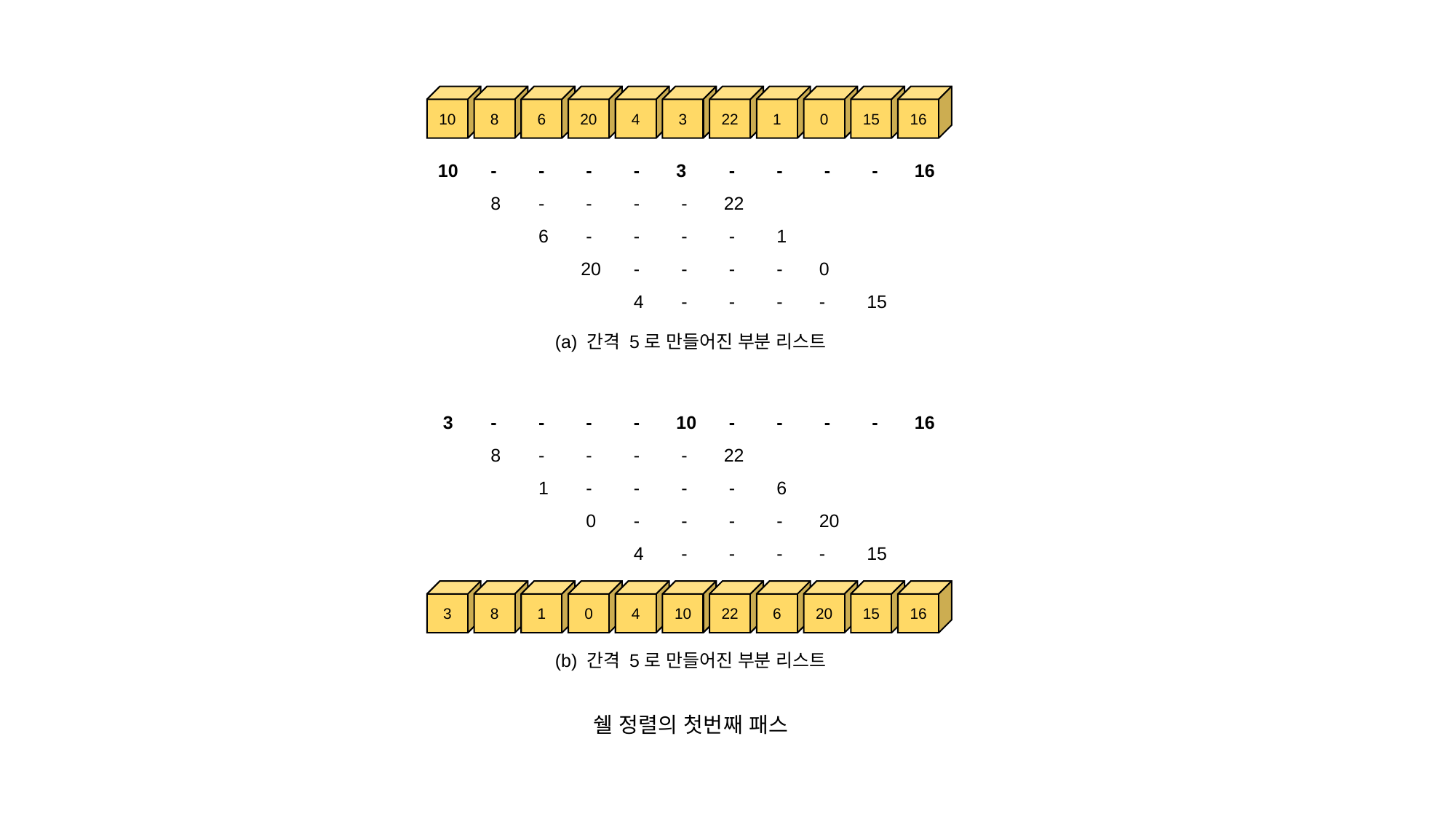

10
8
6
20
4
3
22
1
0
15
16
| 10 | - | - | - | - | 3 | - | - | - | - | 16 |
| --- | --- | --- | --- | --- | --- | --- | --- | --- | --- | --- |
|  | 8 | - | - | - | - | 22 |  |  |  |  |
|  |  | 6 | - | - | - | - | 1 |  |  |  |
|  |  |  | 20 | - | - | - | - | 0 |  |  |
|  |  |  |  | 4 | - | - | - | - | 15 |  |
(a) 간격 5로 만들어진 부분 리스트
| 3 | - | - | - | - | 10 | - | - | - | - | 16 |
| --- | --- | --- | --- | --- | --- | --- | --- | --- | --- | --- |
|  | 8 | - | - | - | - | 22 |  |  |  |  |
|  |  | 1 | - | - | - | - | 6 |  |  |  |
|  |  |  | 0 | - | - | - | - | 20 |  |  |
|  |  |  |  | 4 | - | - | - | - | 15 |  |
3
8
1
0
4
10
22
6
20
15
16
(b) 간격 5로 만들어진 부분 리스트
쉘 정렬의 첫번째 패스